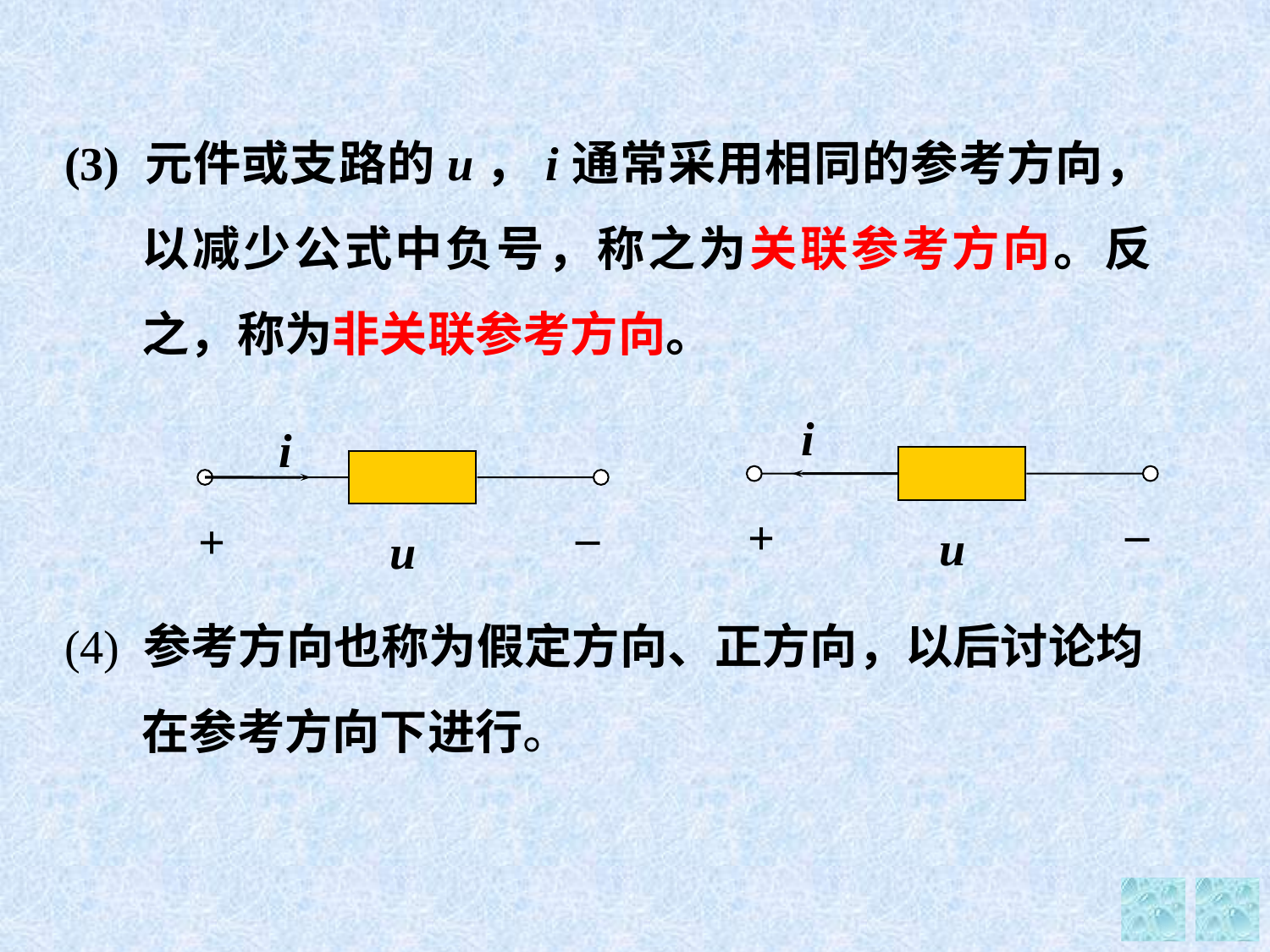

(3) 元件或支路的u，i通常采用相同的参考方向，以减少公式中负号，称之为关联参考方向。反之，称为非关联参考方向。

i

–
+
u

i

–
+
u
(4) 参考方向也称为假定方向、正方向，以后讨论均在参考方向下进行。